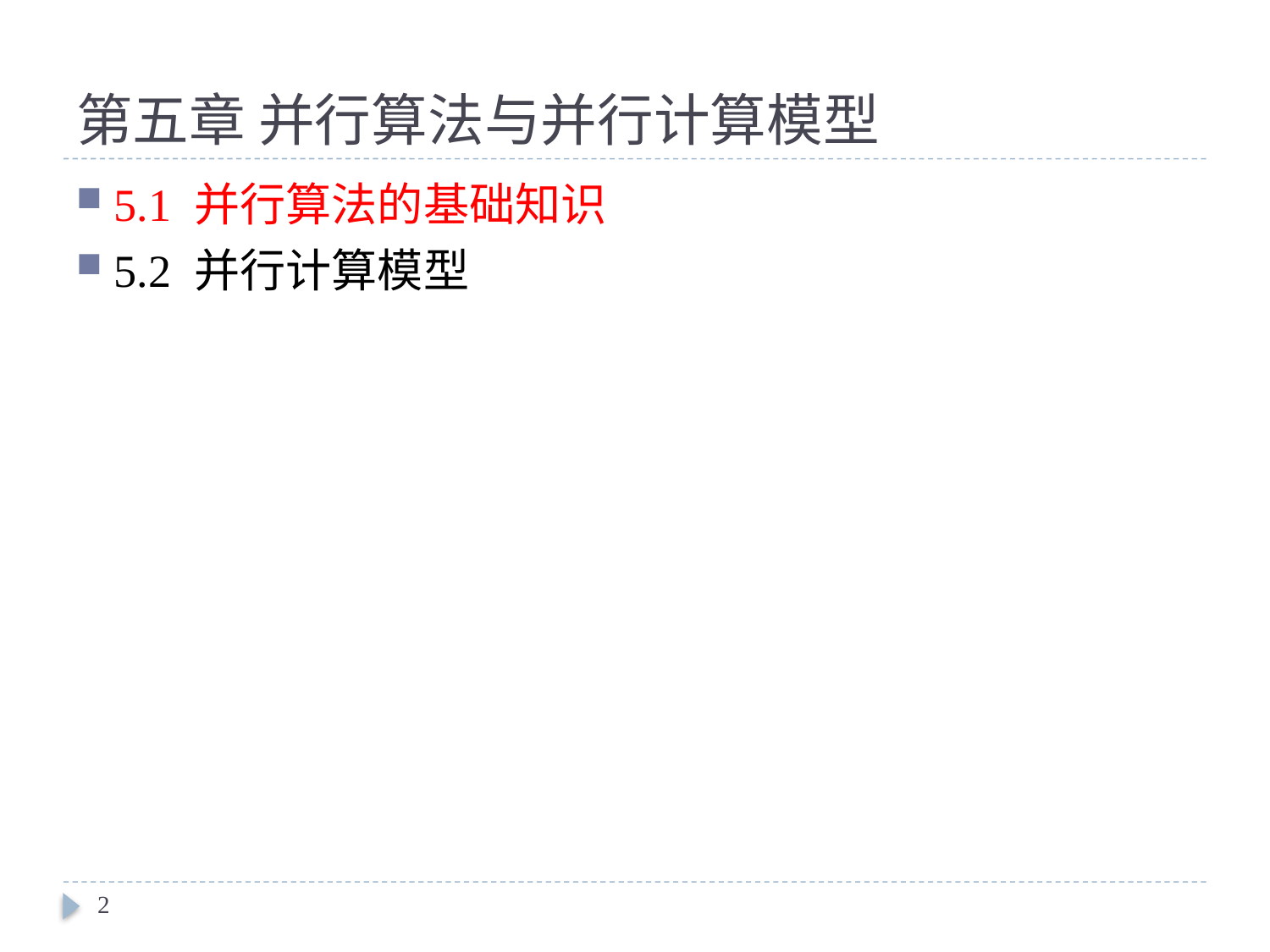

# 第五章 并行算法与并行计算模型
5.1 并行算法的基础知识
5.2 并行计算模型
2